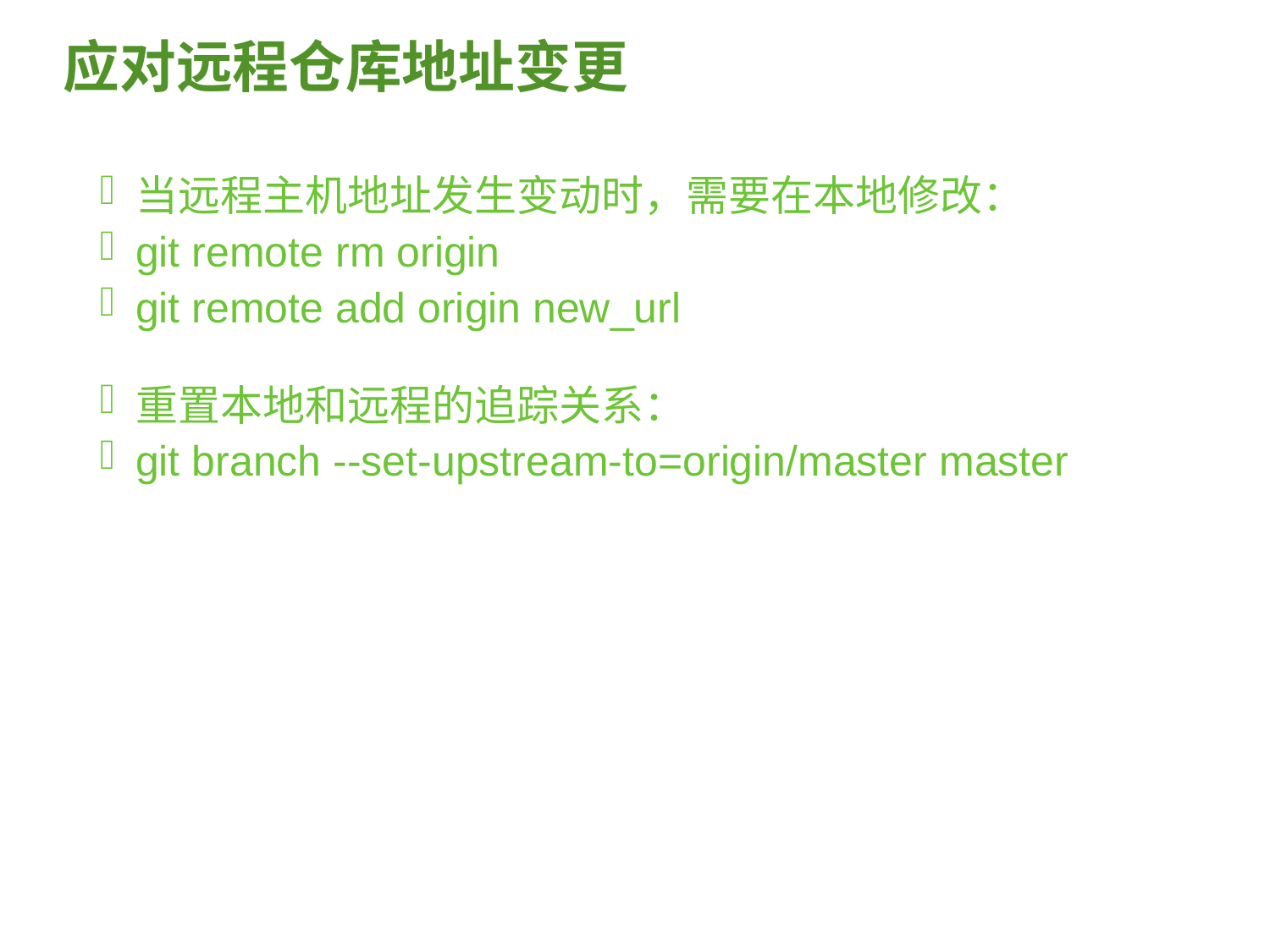

应对远程仓库地址变更
当远程主机地址发生变动时，需要在本地修改：
git remote rm origin
git remote add origin new_url

重置本地和远程的追踪关系：
git branch --set-upstream-to=origin/master master